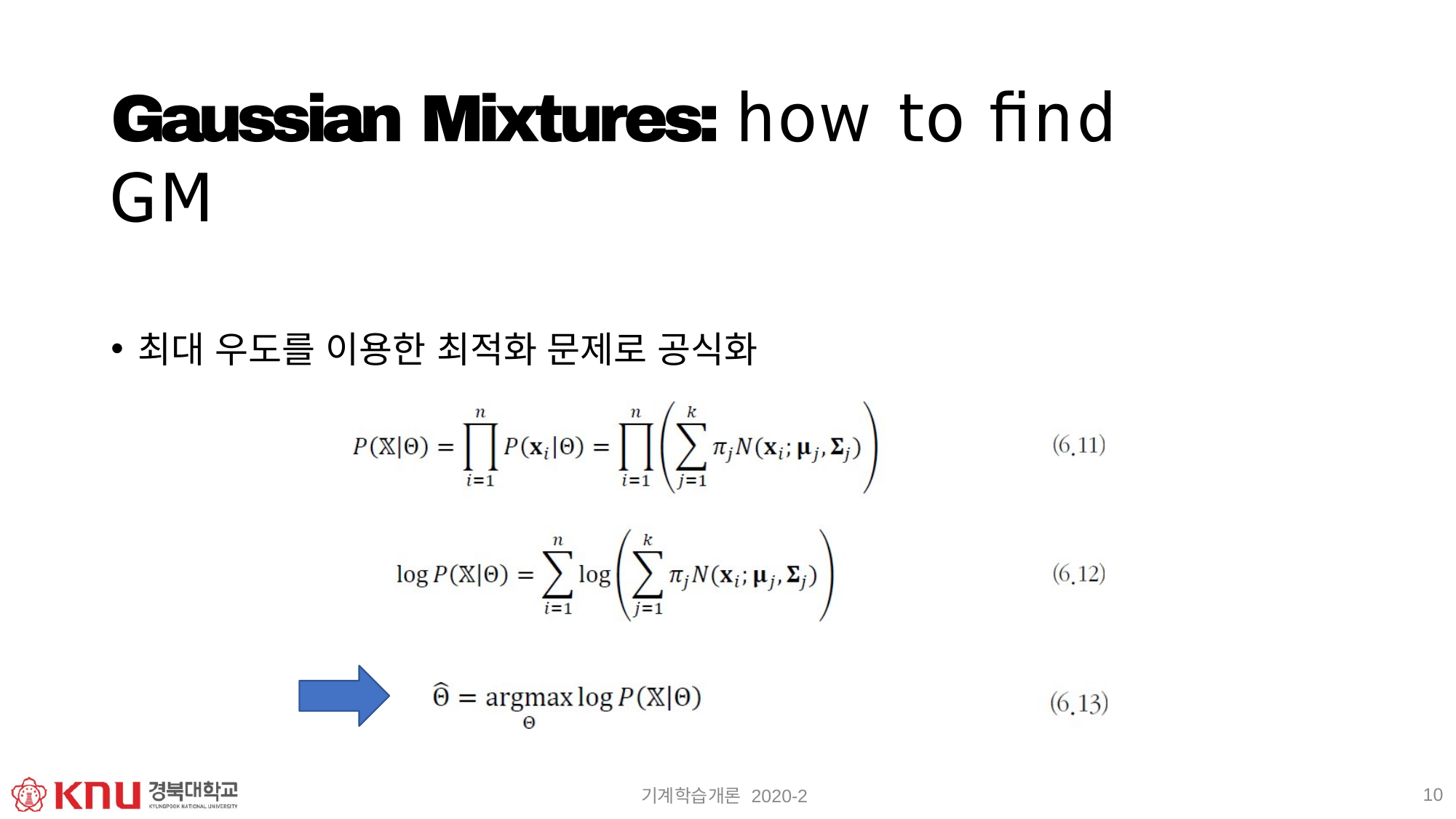

# Gaussian Mixtures: how to find GM
최대 우도를 이용한 최적화 문제로 공식화

10
기계학습개론 2020-2